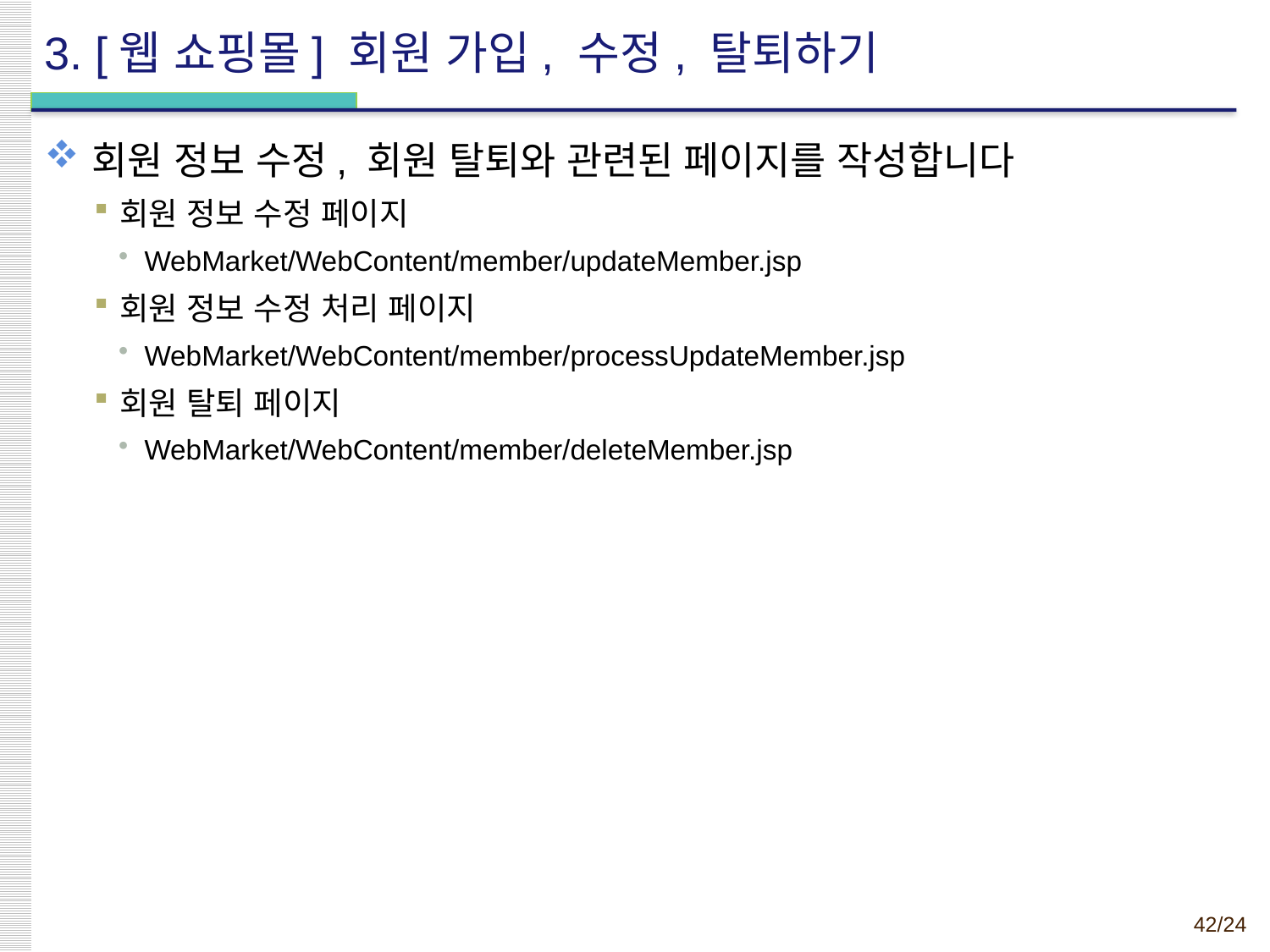

# 3. [웹 쇼핑몰] 회원 가입, 수정, 탈퇴하기
회원 정보 수정, 회원 탈퇴와 관련된 페이지를 작성합니다
회원 정보 수정 페이지
WebMarket/WebContent/member/updateMember.jsp
회원 정보 수정 처리 페이지
WebMarket/WebContent/member/processUpdateMember.jsp
회원 탈퇴 페이지
WebMarket/WebContent/member/deleteMember.jsp